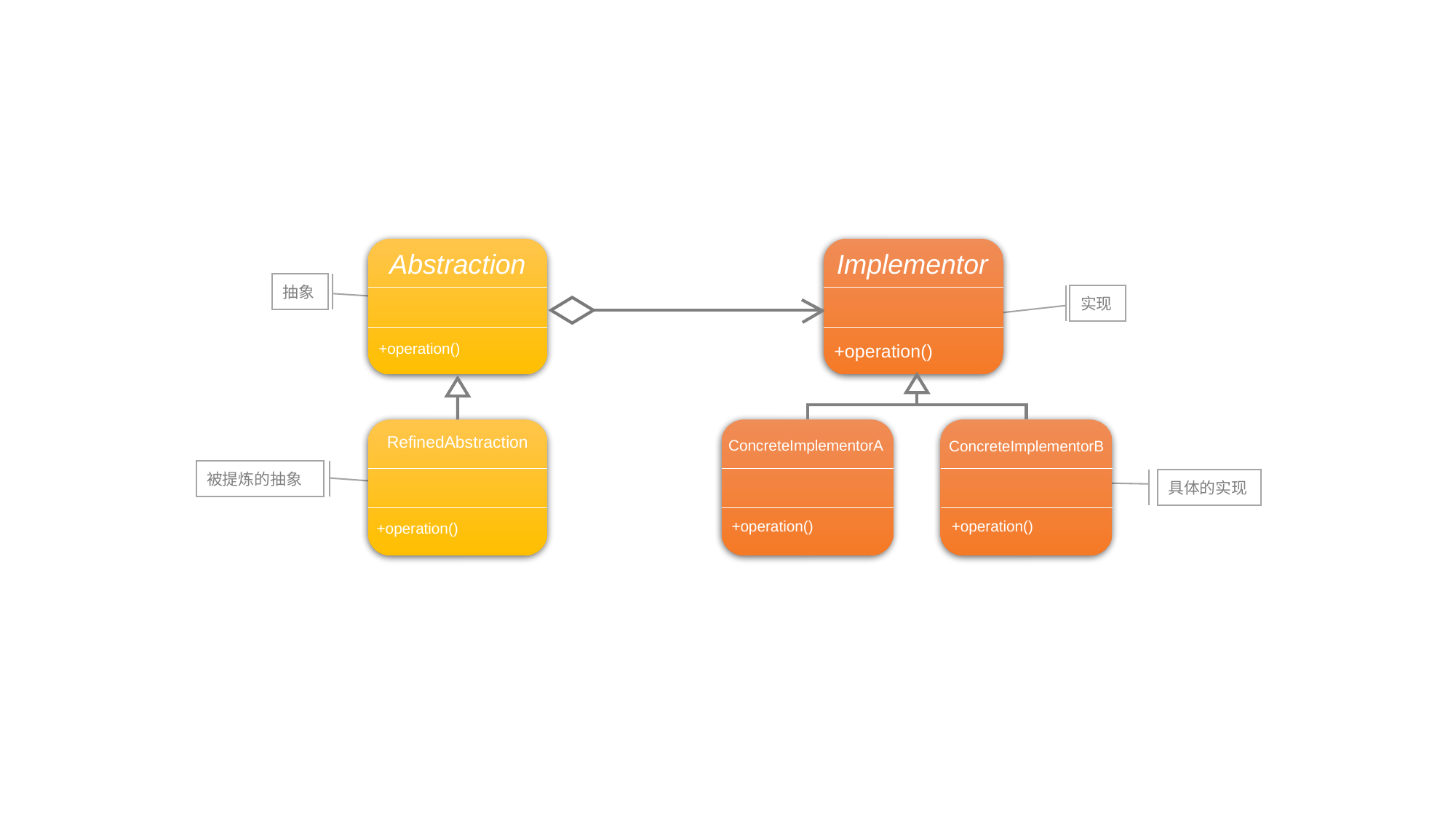

Abstraction

Implementor
抽象
实现

+operation()
+operation()

RefinedAbstraction

ConcreteImplementorB

ConcreteImplementorA
被提炼的抽象
具体的实现
+operation()
+operation()
+operation()